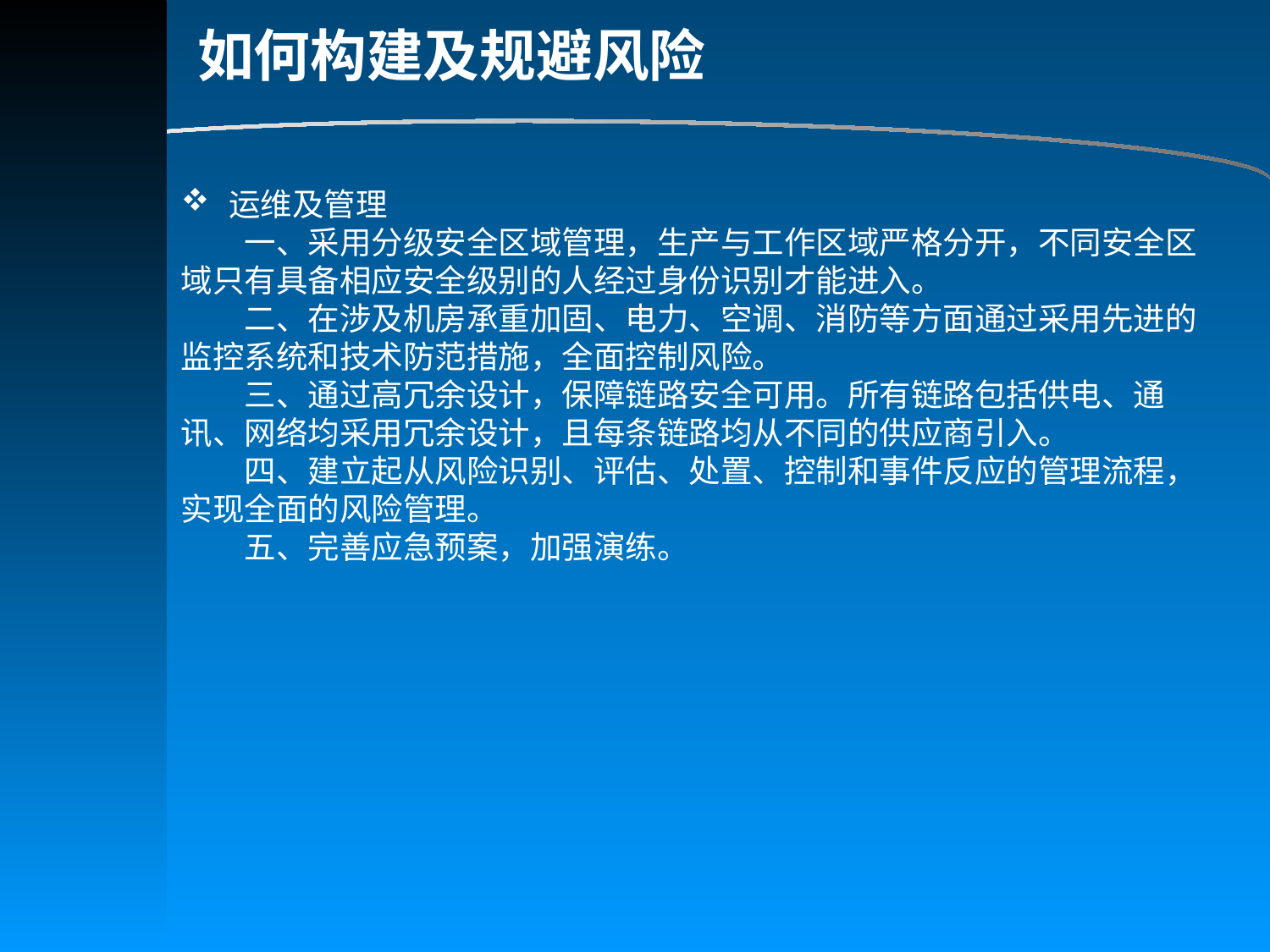

如何构建及规避风险
运维及管理
一、采用分级安全区域管理，生产与工作区域严格分开，不同安全区域只有具备相应安全级别的人经过身份识别才能进入。
二、在涉及机房承重加固、电力、空调、消防等方面通过采用先进的监控系统和技术防范措施，全面控制风险。
三、通过高冗余设计，保障链路安全可用。所有链路包括供电、通讯、网络均采用冗余设计，且每条链路均从不同的供应商引入。
四、建立起从风险识别、评估、处置、控制和事件反应的管理流程，实现全面的风险管理。
五、完善应急预案，加强演练。